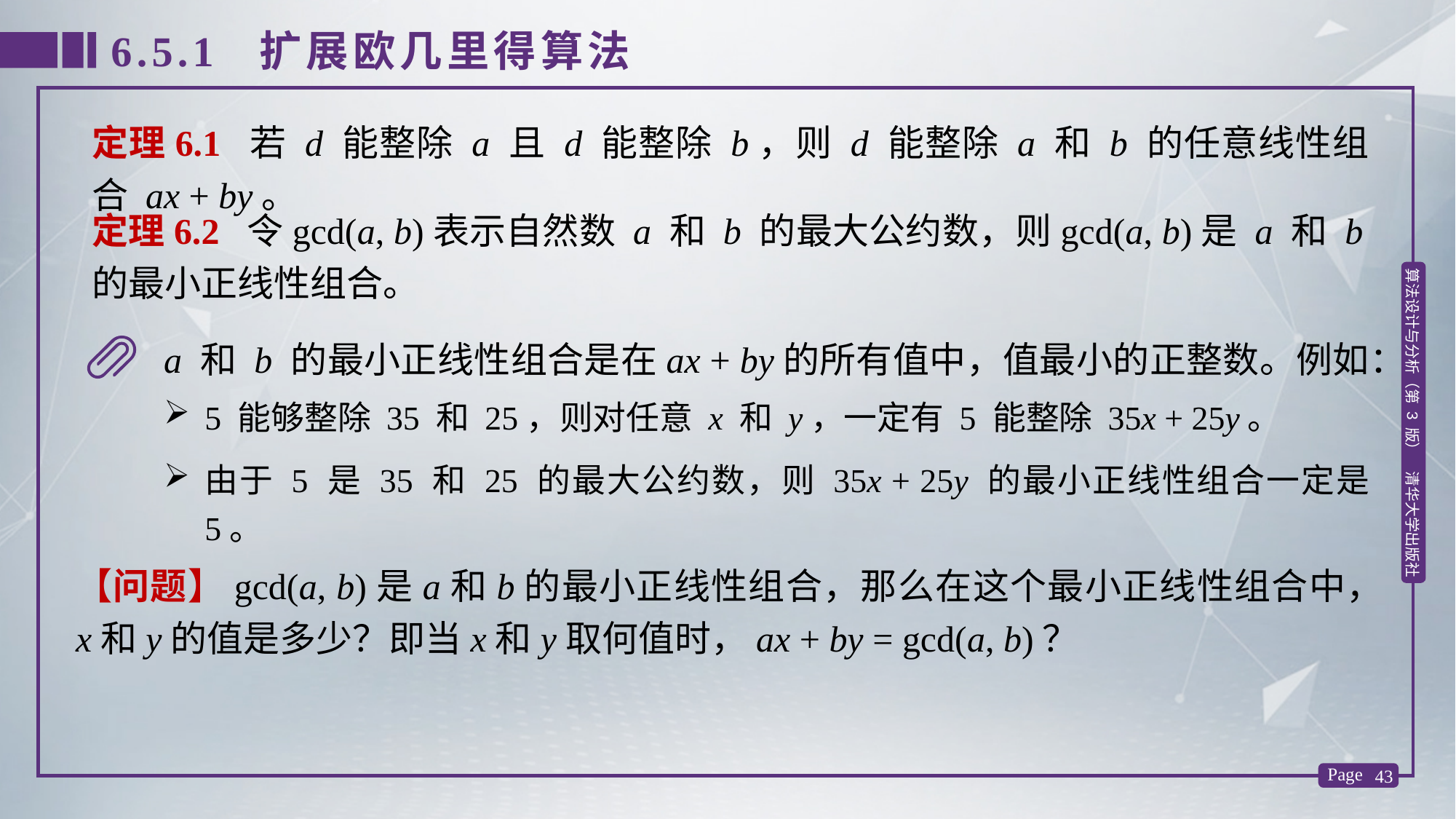

6.5.1  扩展欧几里得算法
定理6.1  若 d 能整除 a 且 d 能整除 b，则 d 能整除 a 和 b 的任意线性组合 ax + by。
定理6.2  令gcd(a, b)表示自然数 a 和 b 的最大公约数，则gcd(a, b)是 a 和 b 的最小正线性组合。
a 和 b 的最小正线性组合是在ax + by的所有值中，值最小的正整数。例如：
5 能够整除 35 和 25，则对任意 x 和 y，一定有 5 能整除 35x + 25y。
由于 5 是 35 和 25 的最大公约数，则 35x + 25y 的最小正线性组合一定是 5。

【问题】gcd(a, b)是a和b的最小正线性组合，那么在这个最小正线性组合中，x和y的值是多少？即当x和y取何值时，ax + by = gcd(a, b)？